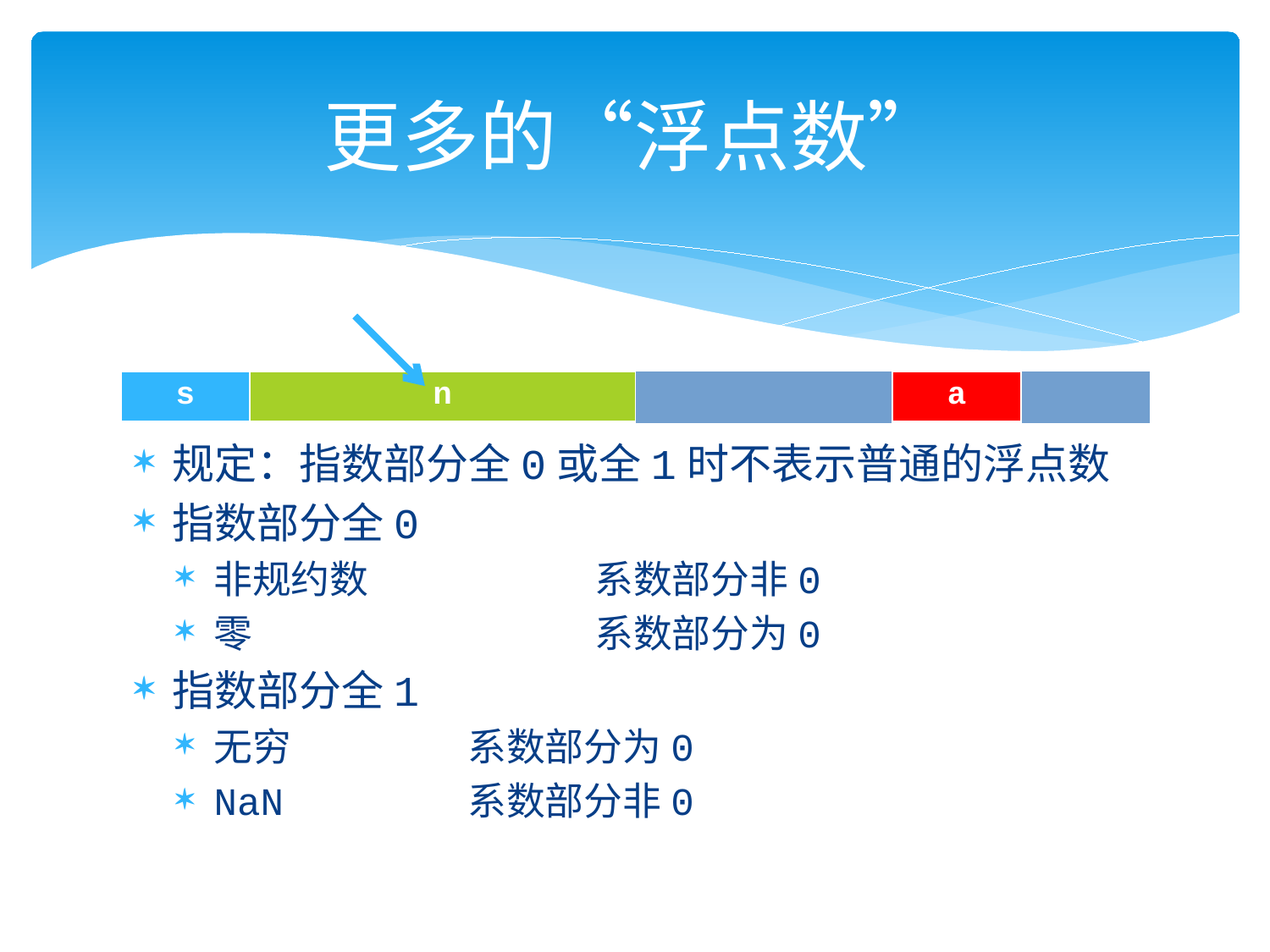

# 更多的“浮点数”
| s | n |  |  | a |  |  |  |
| --- | --- | --- | --- | --- | --- | --- | --- |

规定：指数部分全0或全1时不表示普通的浮点数
指数部分全0
非规约数		系数部分非0
零			系数部分为0
指数部分全1
无穷		系数部分为0
NaN		系数部分非0